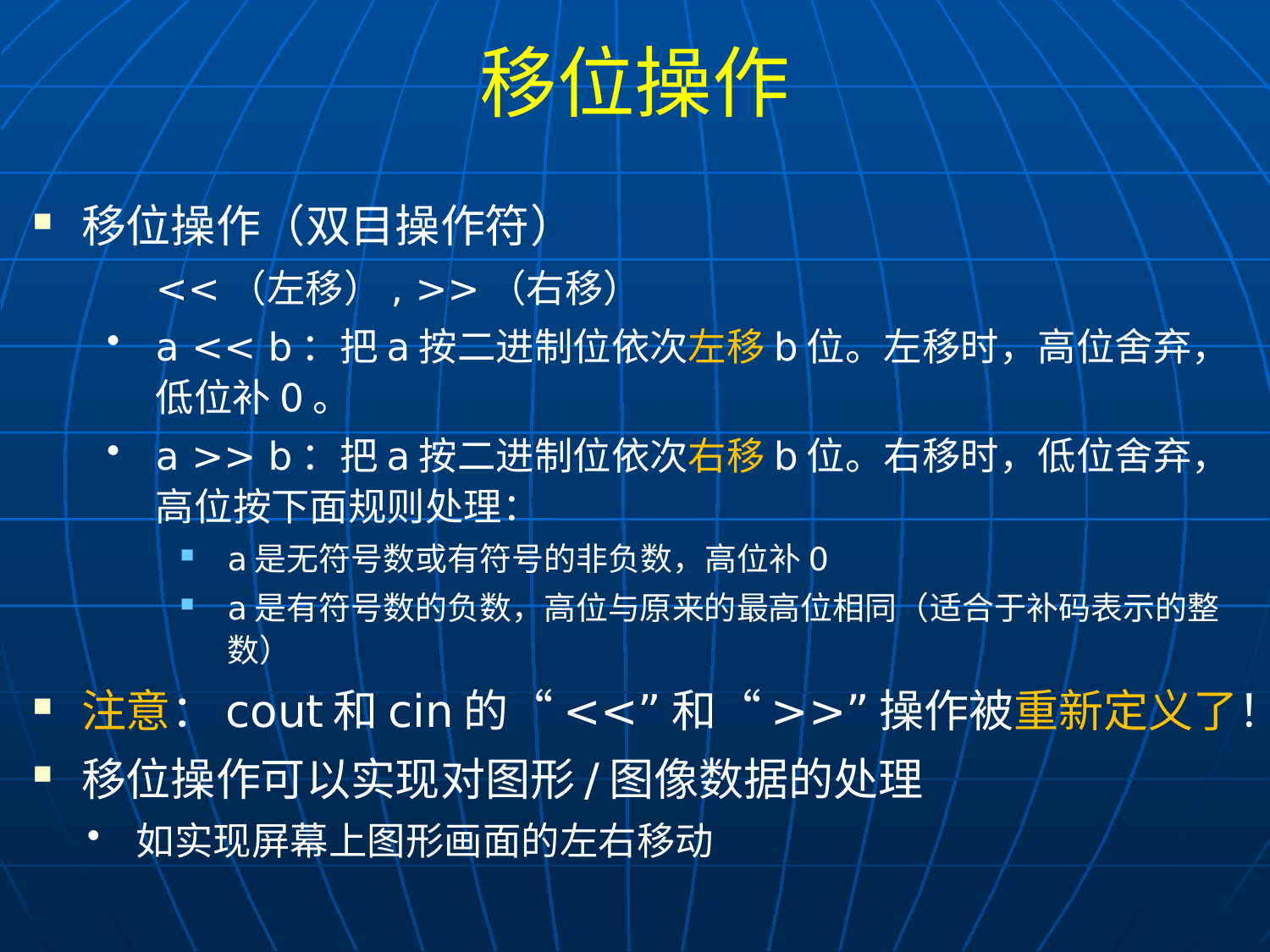

# 移位操作
移位操作（双目操作符）
	<<（左移）, >>（右移）
a << b：把a按二进制位依次左移b位。左移时，高位舍弃，低位补0。
	a >> b：把a按二进制位依次右移b位。右移时，低位舍弃，高位按下面规则处理：
a是无符号数或有符号的非负数，高位补0
a是有符号数的负数，高位与原来的最高位相同（适合于补码表示的整数）
注意：cout和cin的“<<”和“>>”操作被重新定义了！
移位操作可以实现对图形/图像数据的处理
如实现屏幕上图形画面的左右移动